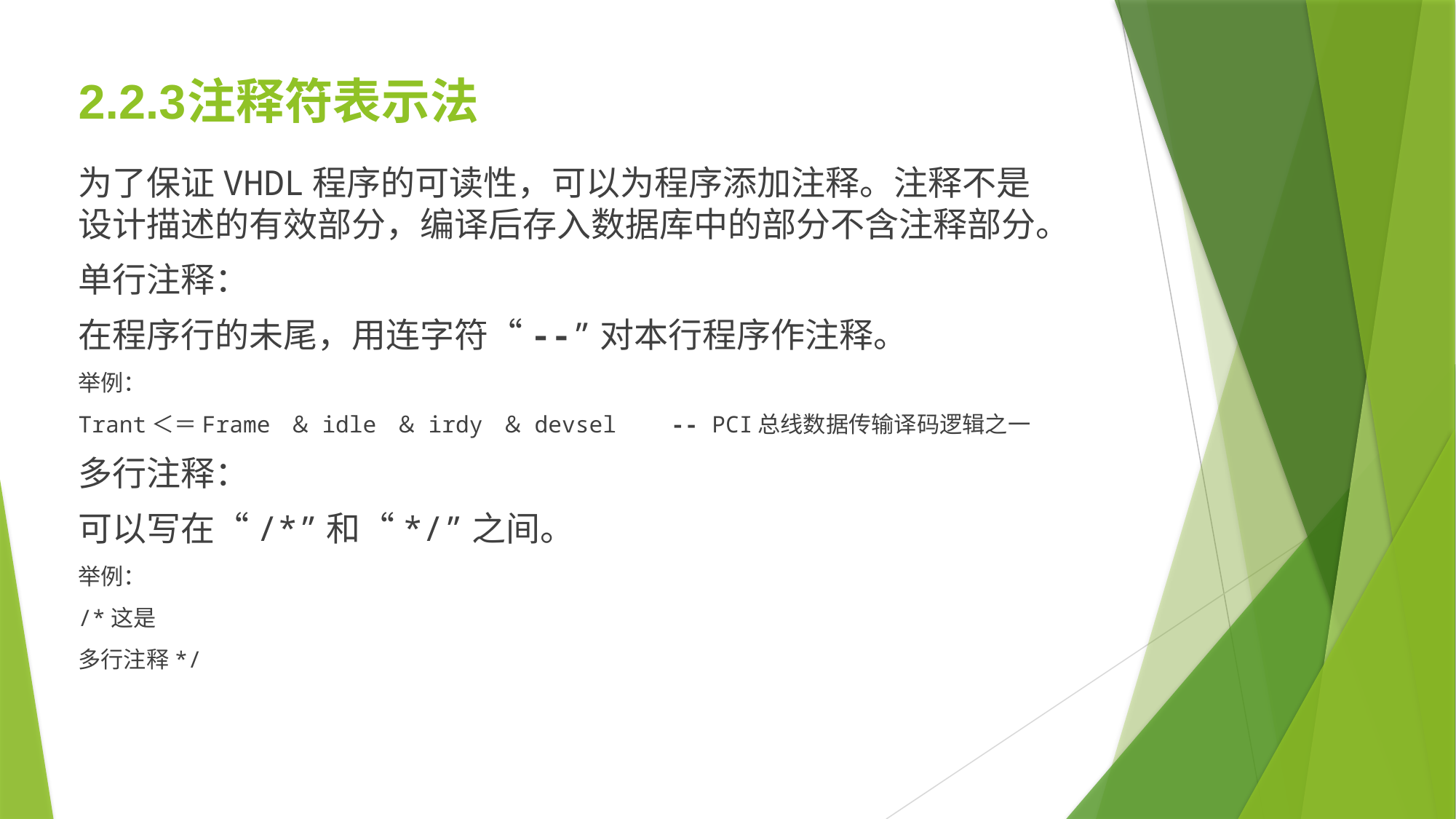

2.2.3	注释符表示法

为了保证VHDL程序的可读性，可以为程序添加注释。注释不是设计描述的有效部分，编译后存入数据库中的部分不含注释部分。
单行注释：
在程序行的未尾，用连字符“--”对本行程序作注释。
举例：
Trant＜＝Frame ＆ idle ＆ irdy ＆ devsel    -- PCI总线数据传输译码逻辑之一
多行注释：
可以写在“/*”和“*/”之间。
举例：
/*这是
多行注释*/